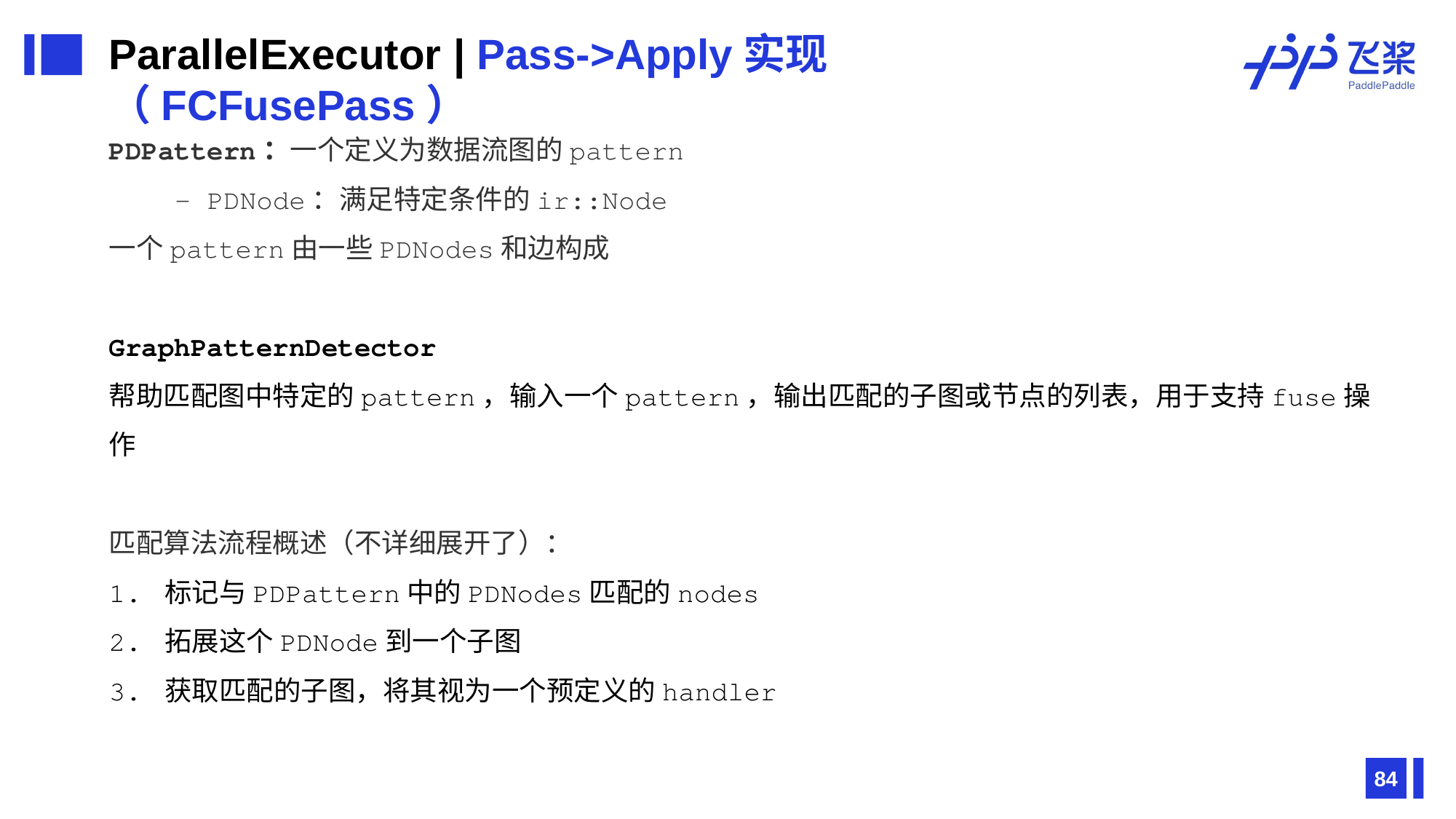

ParallelExecutor | Pass->Apply实现（FCFusePass）
PDPattern：一个定义为数据流图的pattern 
    - PDNode：满足特定条件的ir::Node 
一个pattern由一些PDNodes和边构成

GraphPatternDetector
帮助匹配图中特定的pattern，输入一个pattern，输出匹配的子图或节点的列表，用于支持fuse操作

匹配算法流程概述（不详细展开了）：
1. 标记与PDPattern中的PDNodes匹配的nodes 
2. 拓展这个PDNode到一个子图 
3. 获取匹配的子图，将其视为一个预定义的handler

84